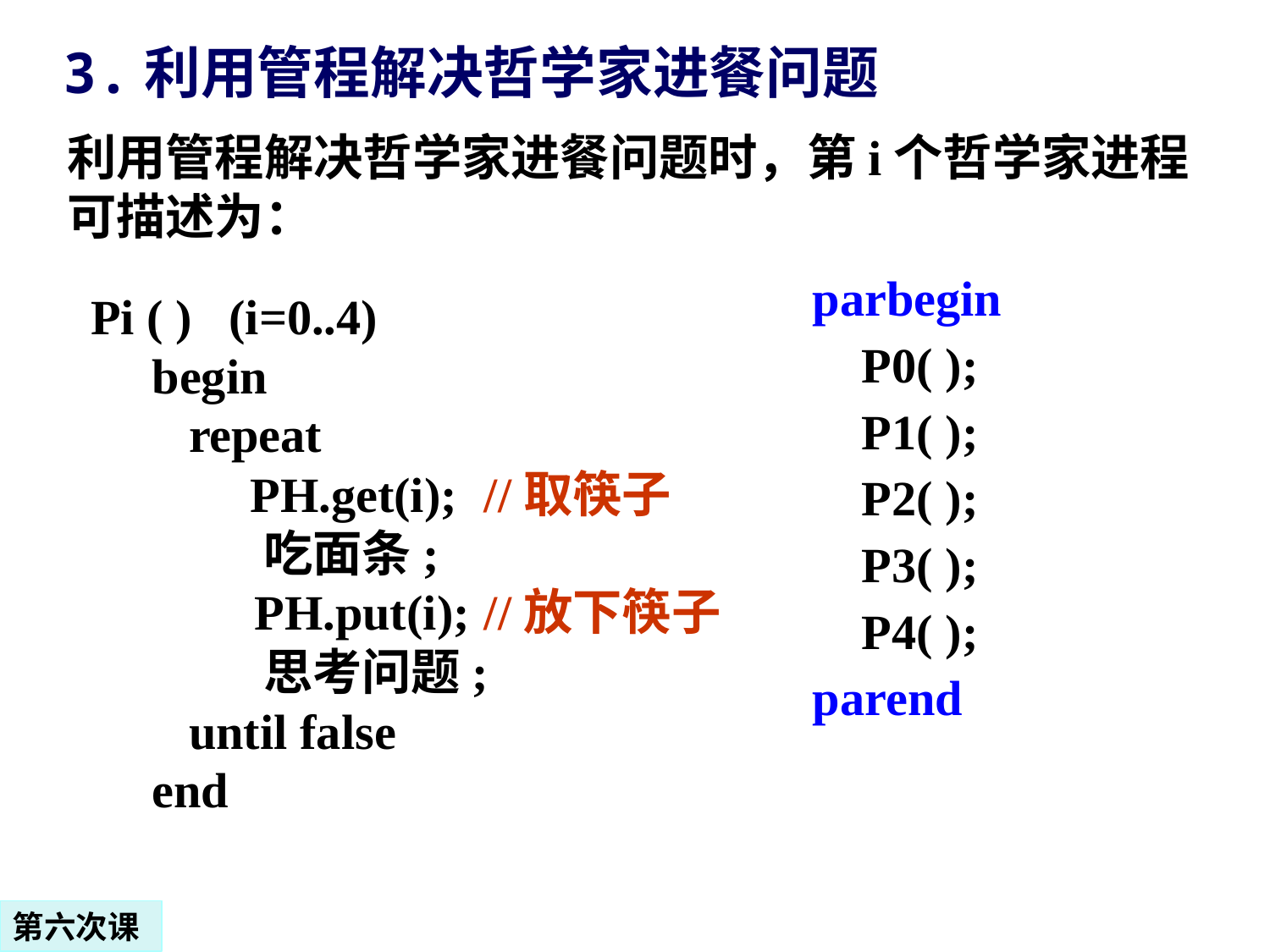

3.利用管程解决哲学家进餐问题
利用管程解决哲学家进餐问题时，第i个哲学家进程可描述为：
parbegin
    P0( );
    P1( );
    P2( );
    P3( );
    P4( );
parend
Pi ( )   (i=0..4)
     begin
        repeat
             PH.get(i);	 //取筷子
	   吃面条;
	   PH.put(i);	 //放下筷子
	   思考问题;
        until false
     end
149
第六次课